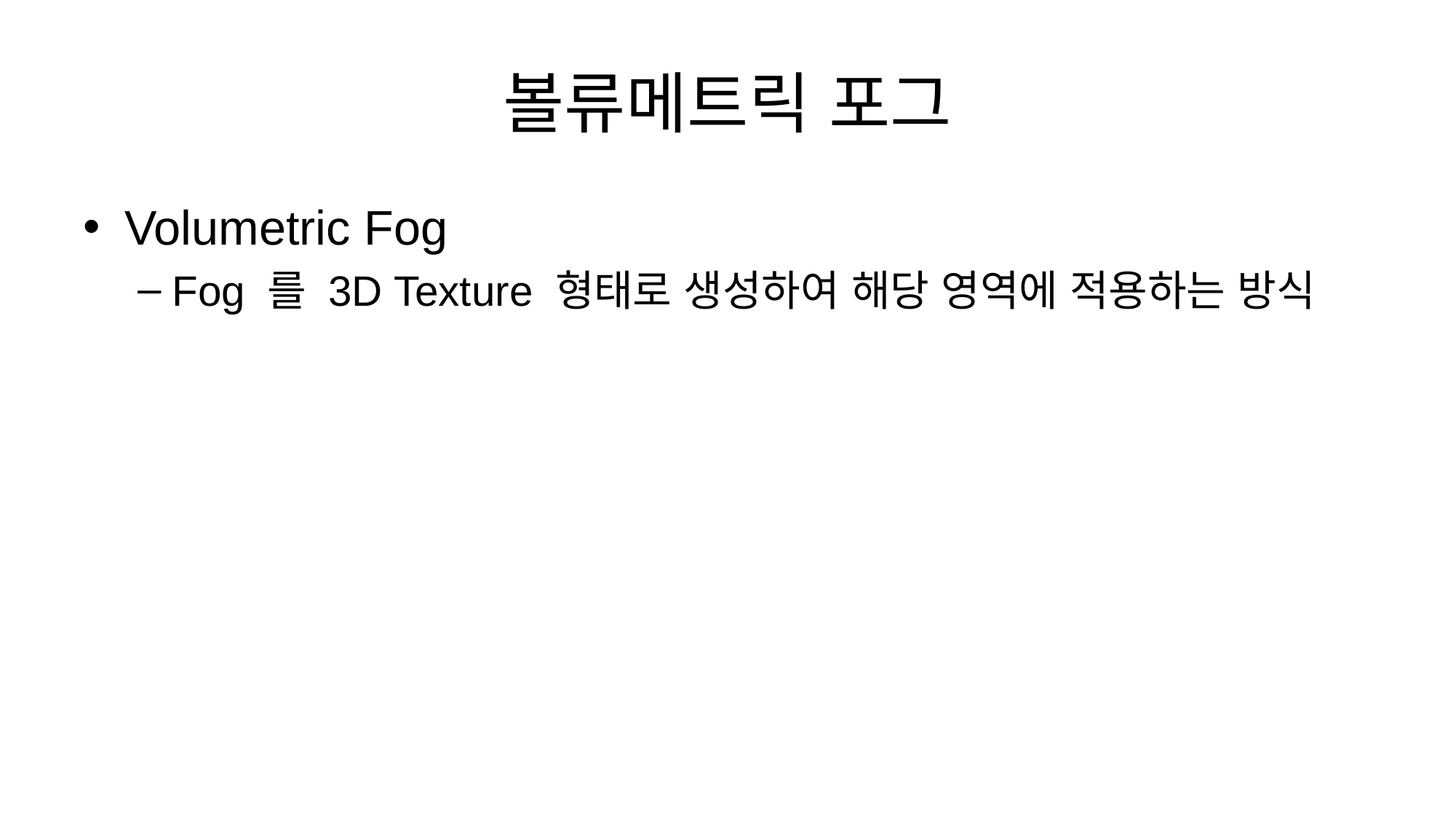

# 볼류메트릭 포그
Volumetric Fog
Fog 를 3D Texture 형태로 생성하여 해당 영역에 적용하는 방식